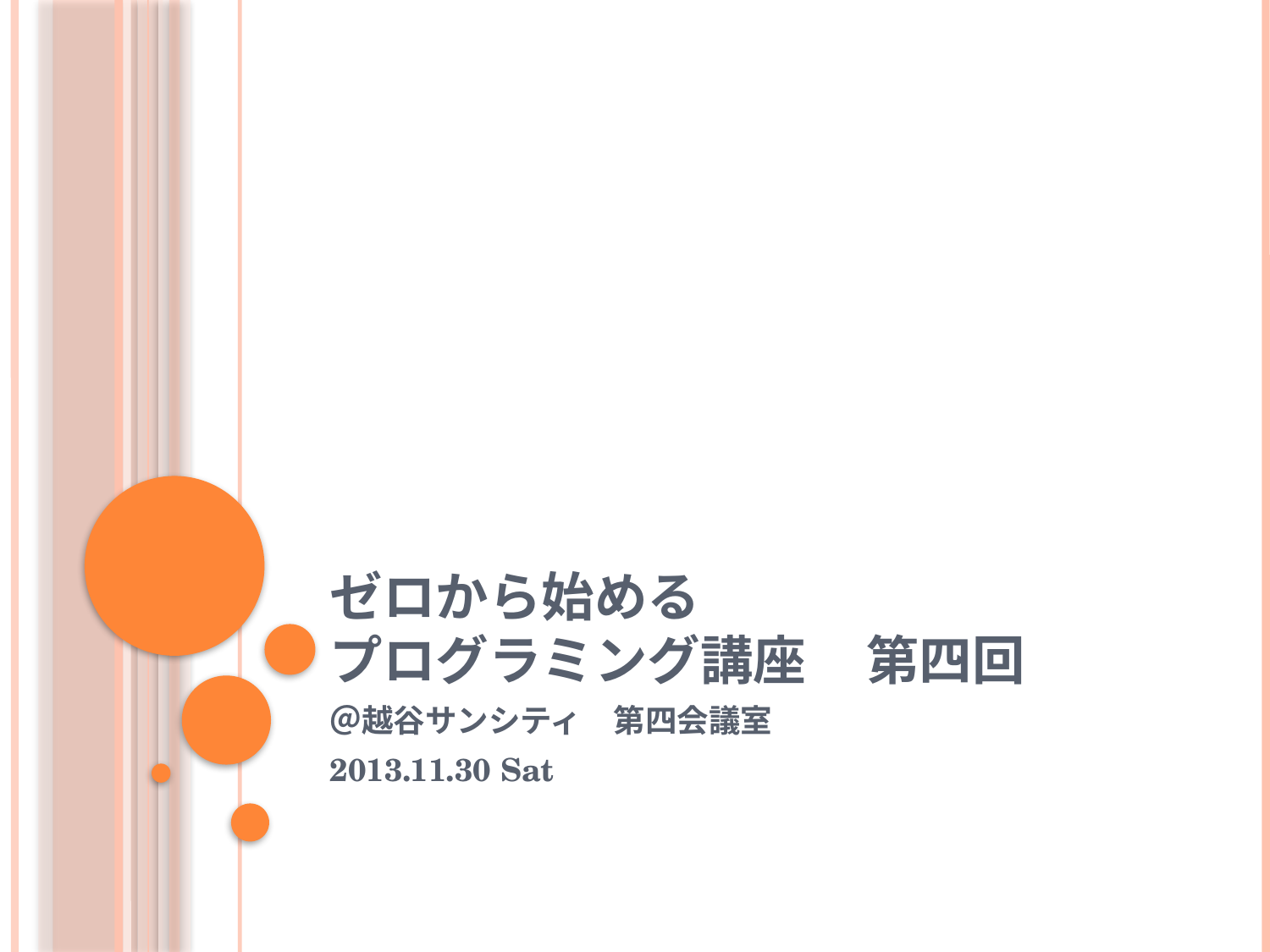

# ゼロから始める プログラミング講座     第四回
＠越谷サンシティ　第四会議室
2013.11.30 Sat